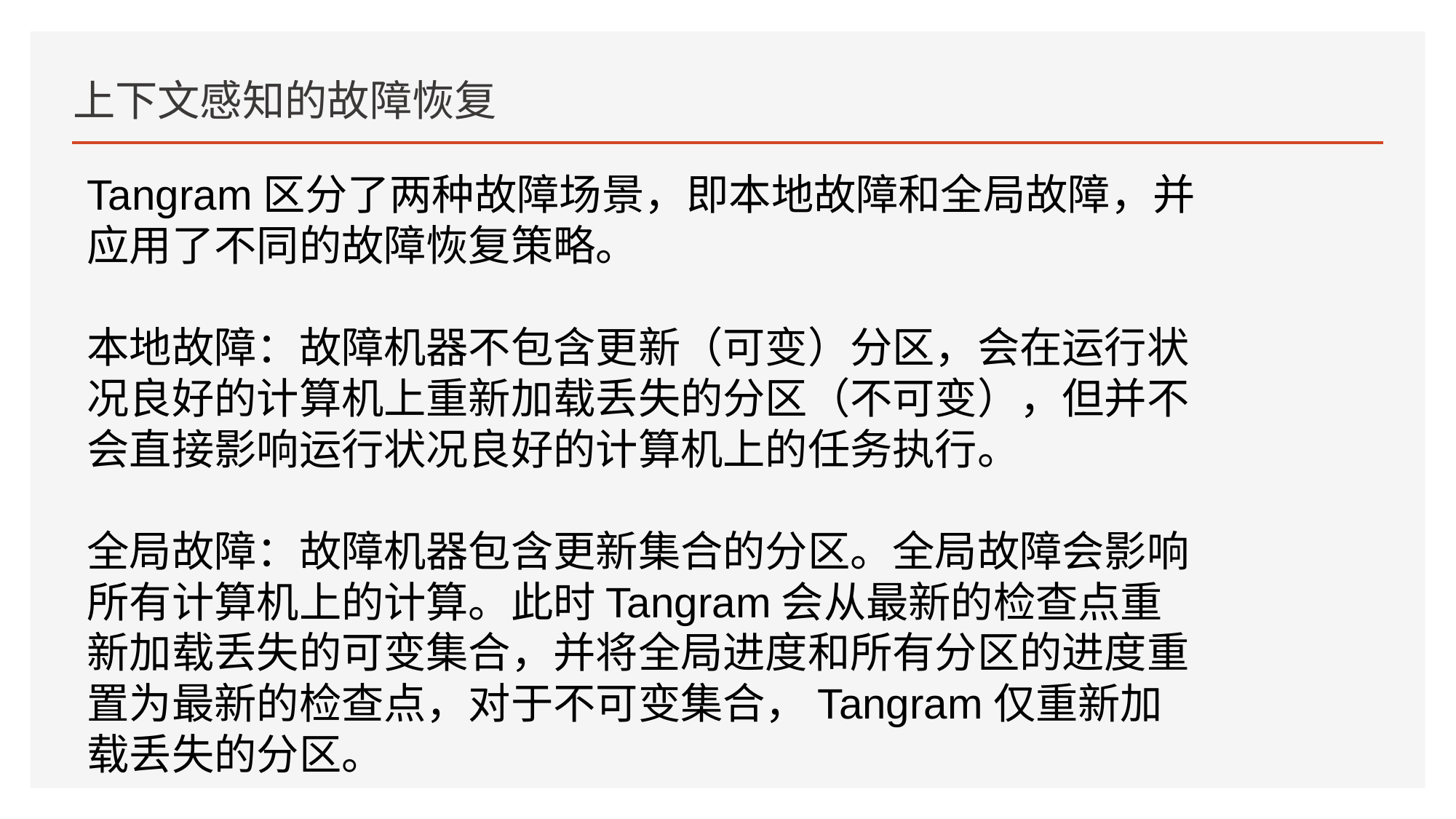

# 上下文感知的故障恢复
Tangram区分了两种故障场景，即本地故障和全局故障，并应用了不同的故障恢复策略。

本地故障：故障机器不包含更新（可变）分区，会在运行状况良好的计算机上重新加载丢失的分区（不可变），但并不会直接影响运行状况良好的计算机上的任务执行。

全局故障：故障机器包含更新集合的分区。全局故障会影响所有计算机上的计算。此时Tangram会从最新的检查点重新加载丢失的可变集合，并将全局进度和所有分区的进度重置为最新的检查点，对于不可变集合，Tangram仅重新加载丢失的分区。